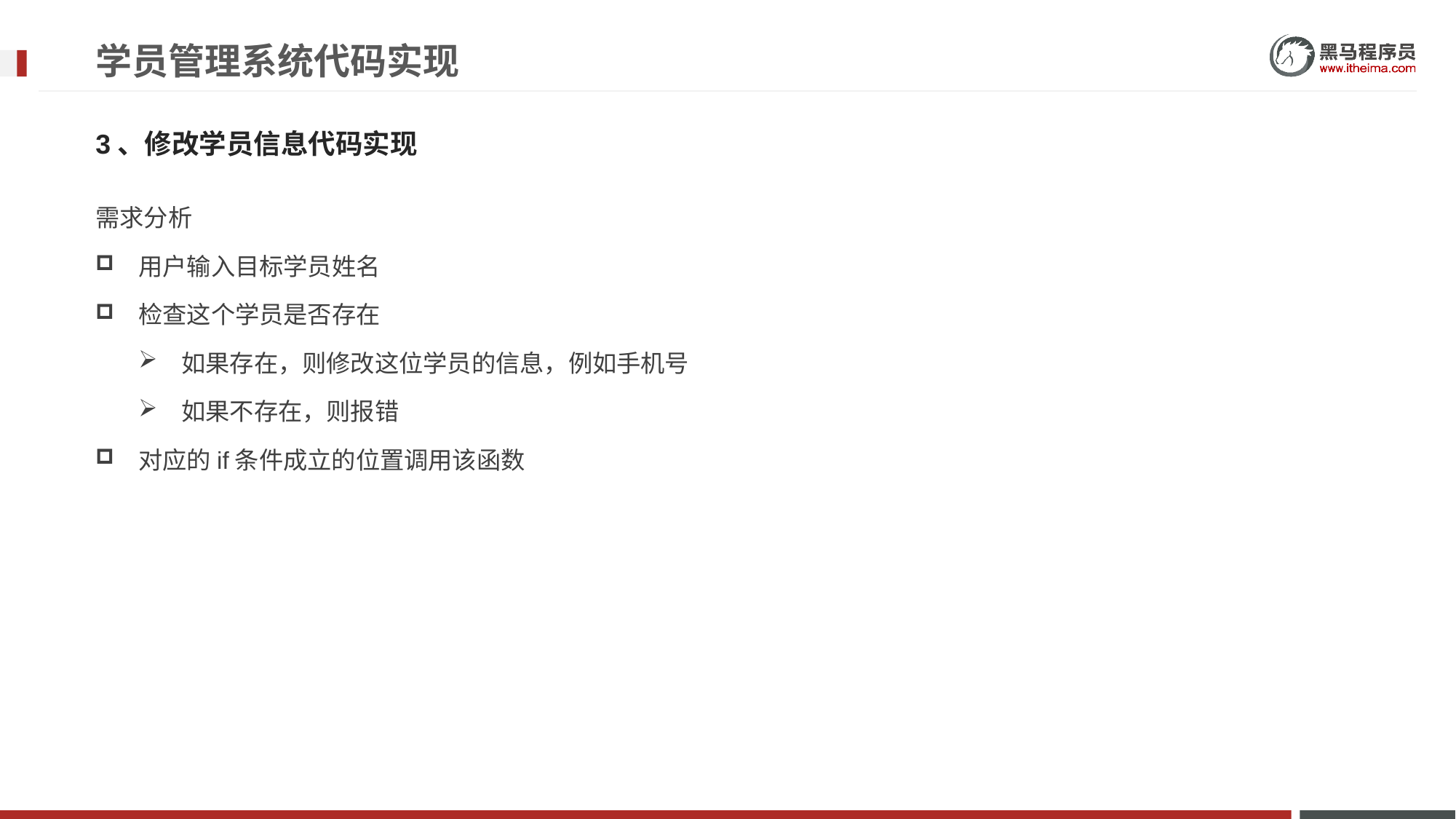

# 学员管理系统代码实现
3、修改学员信息代码实现
需求分析
用户输入目标学员姓名
检查这个学员是否存在
如果存在，则修改这位学员的信息，例如手机号
如果不存在，则报错
对应的if条件成立的位置调用该函数